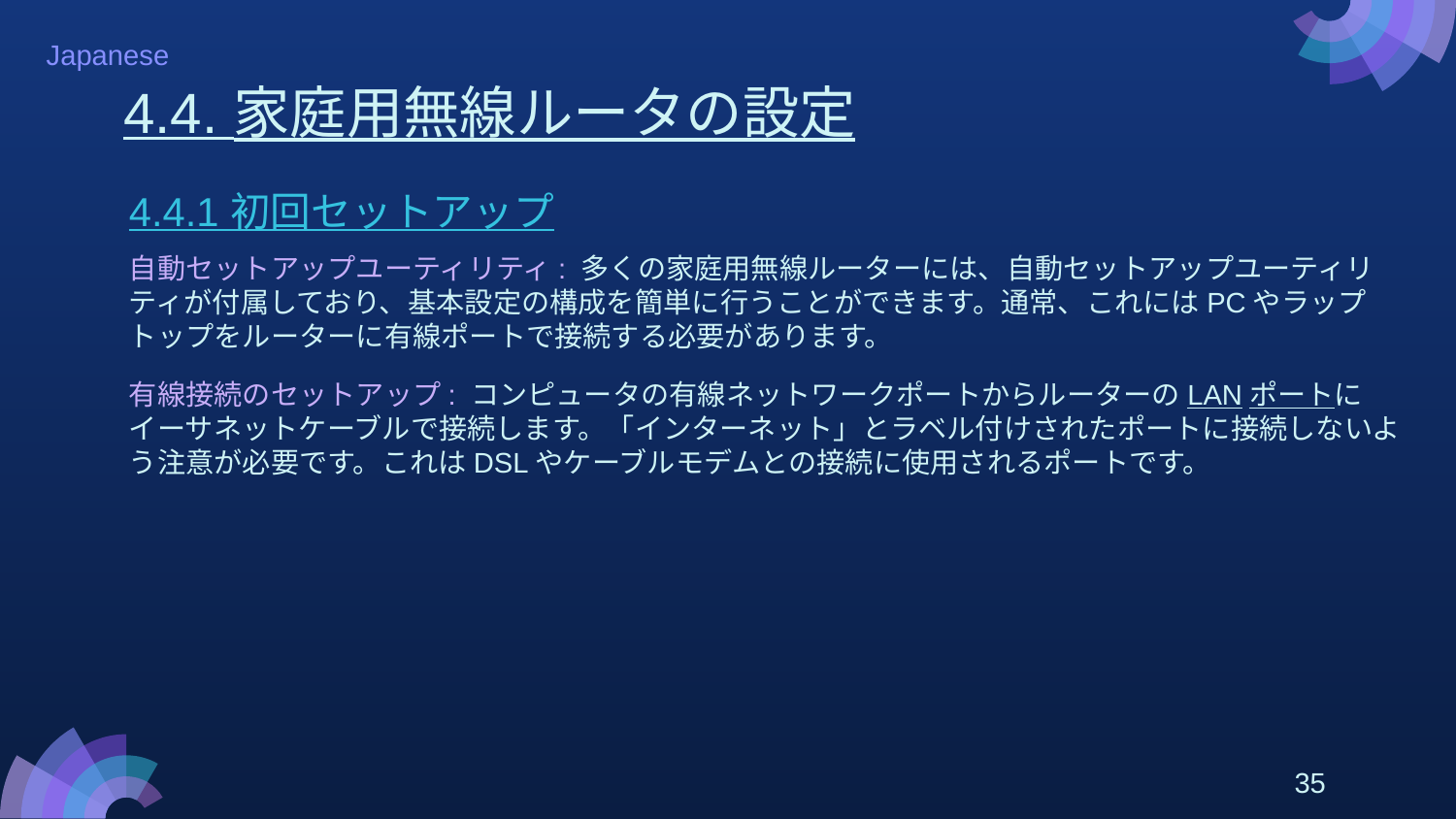

# 4.4. 家庭用無線ルータの設定
4.4.1 初回セットアップ
自動セットアップユーティリティ: 多くの家庭用無線ルーターには、自動セットアップユーティリティが付属しており、基本設定の構成を簡単に行うことができます。通常、これにはPCやラップトップをルーターに有線ポートで接続する必要があります。
有線接続のセットアップ: コンピュータの有線ネットワークポートからルーターのLANポートにイーサネットケーブルで接続します。「インターネット」とラベル付けされたポートに接続しないよう注意が必要です。これはDSLやケーブルモデムとの接続に使用されるポートです。
35